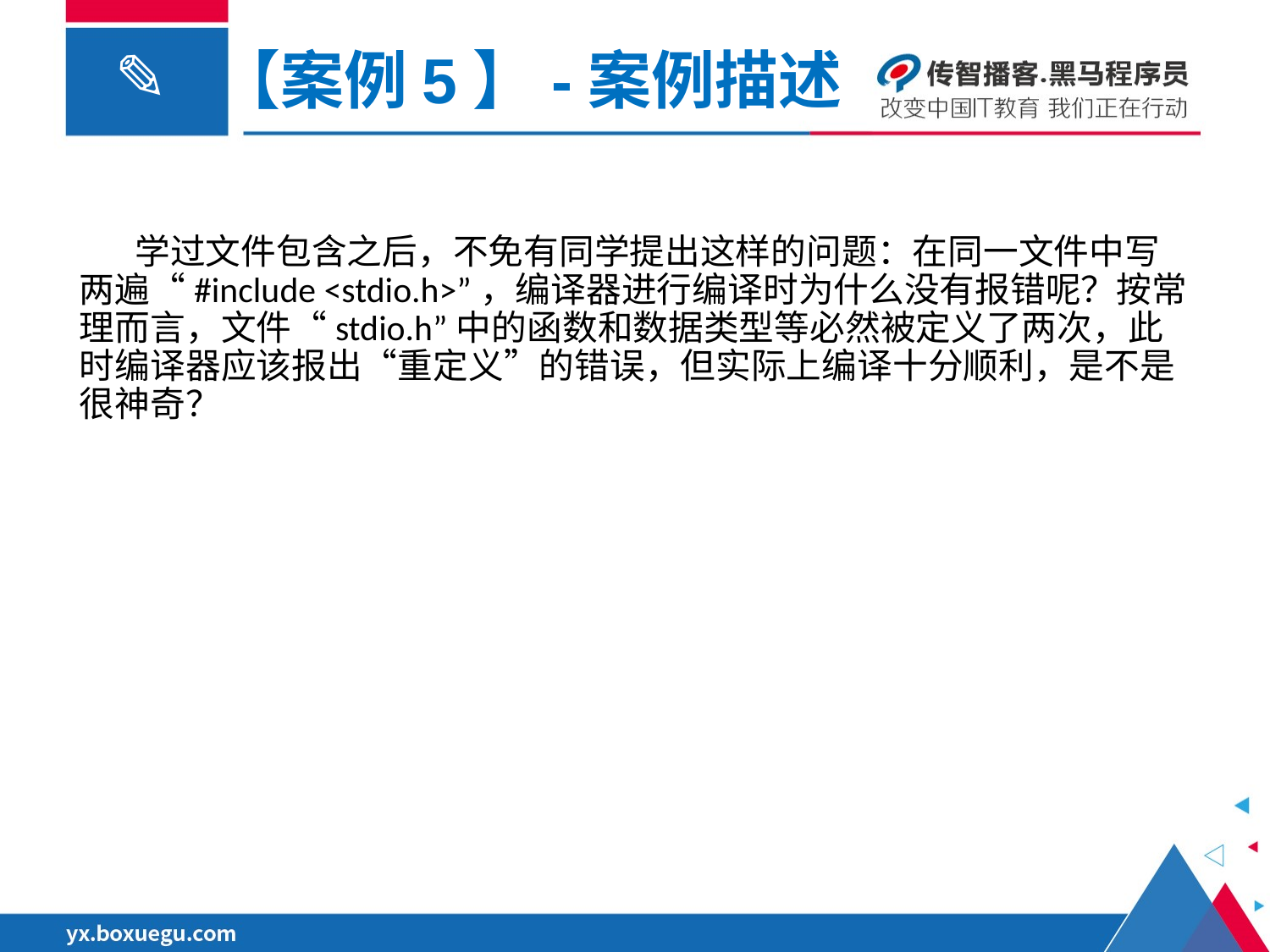

【案例5】-案例描述
      学过文件包含之后，不免有同学提出这样的问题：在同一文件中写两遍“#include <stdio.h>”，编译器进行编译时为什么没有报错呢？按常理而言，文件“stdio.h”中的函数和数据类型等必然被定义了两次，此时编译器应该报出“重定义”的错误，但实际上编译十分顺利，是不是很神奇？